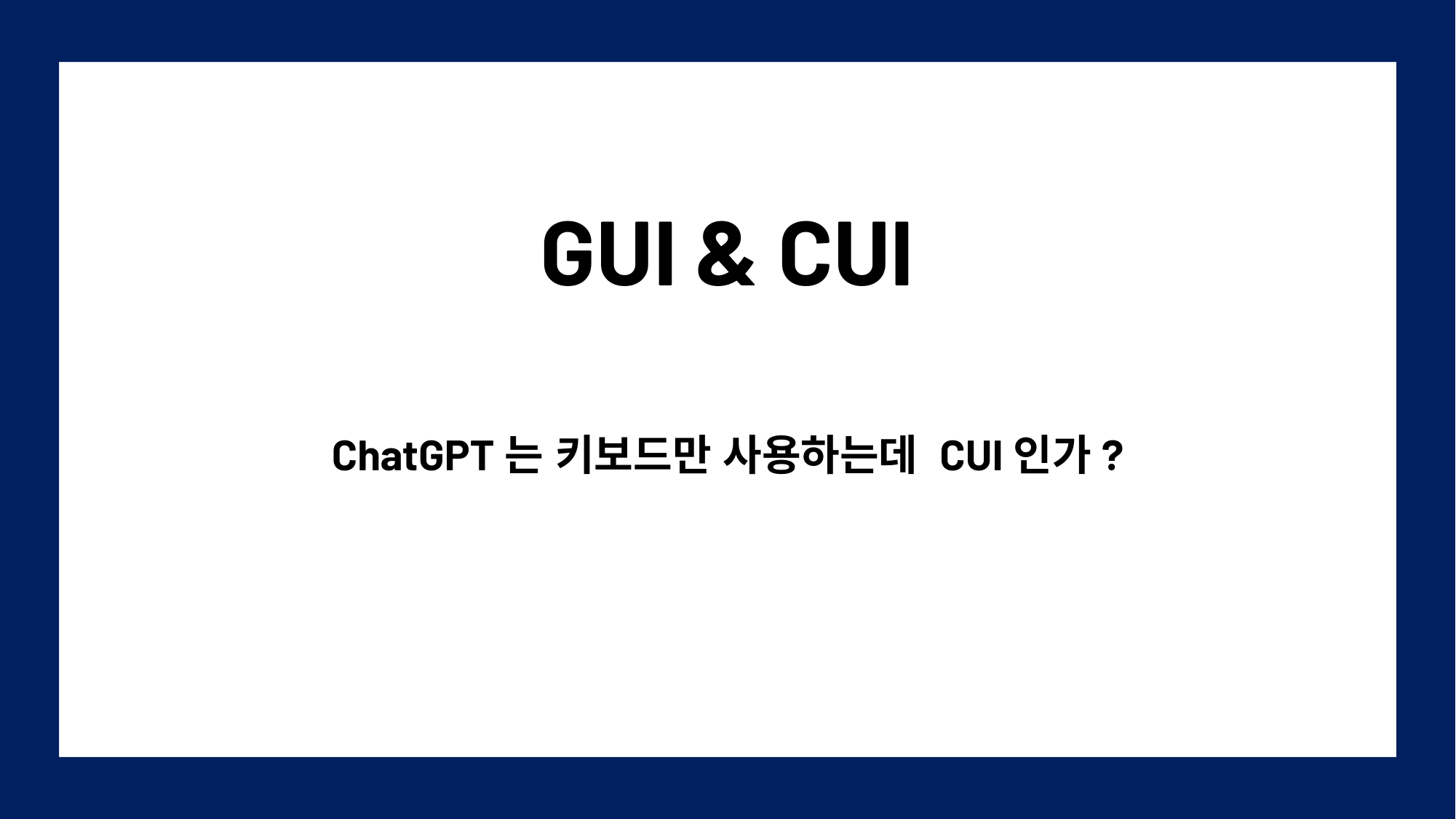

GUI & CUI

ChatGPT는 키보드만 사용하는데 CUI인가?